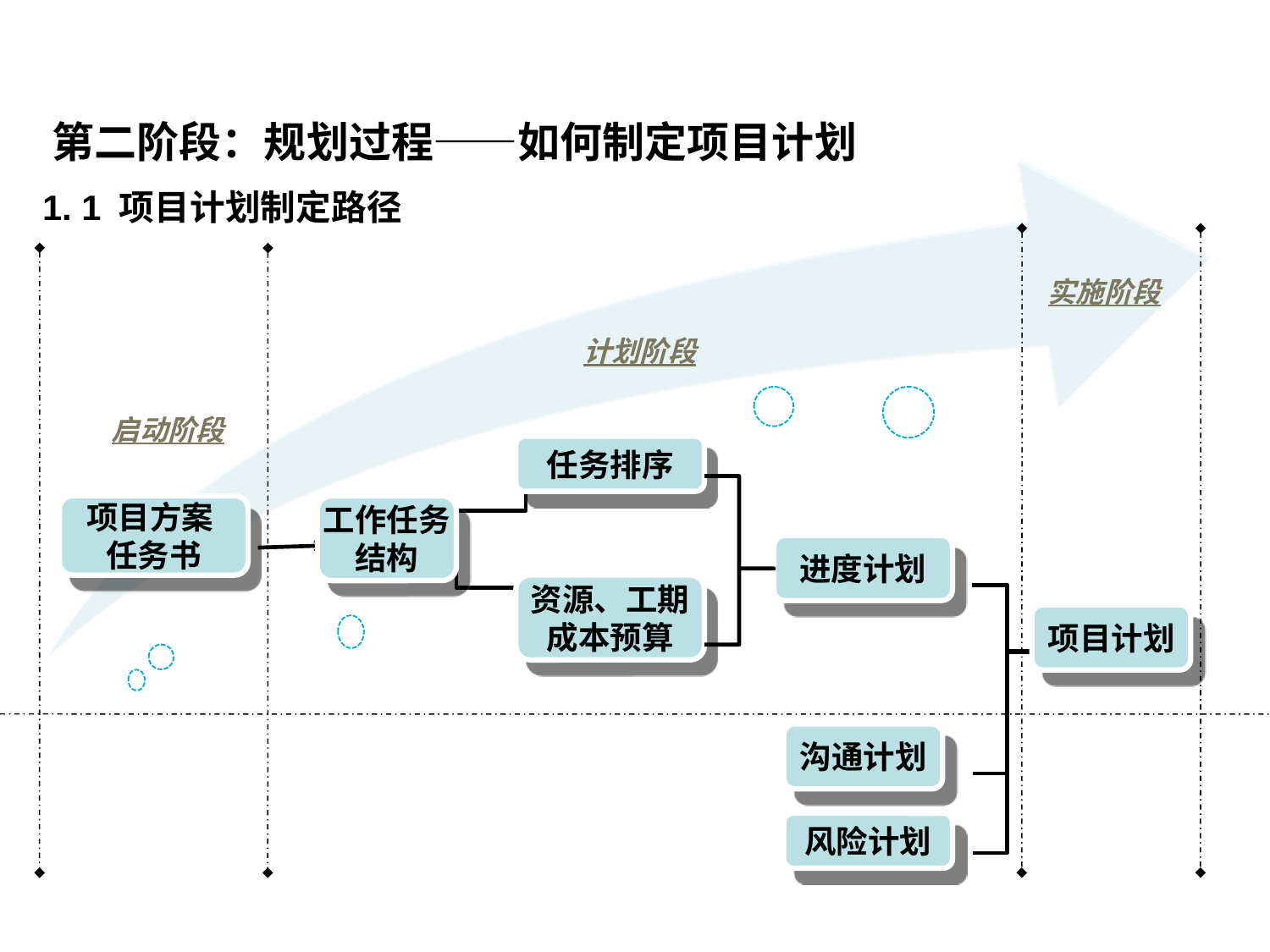

第二阶段：规划过程——如何制定项目计划

1. 1 项目计划制定路径
实施阶段
计划阶段

启动阶段
任务排序

项目方案
任务书
工作任务
结构
进度计划
资源、工期
成本预算

项目计划

沟通计划
风险计划